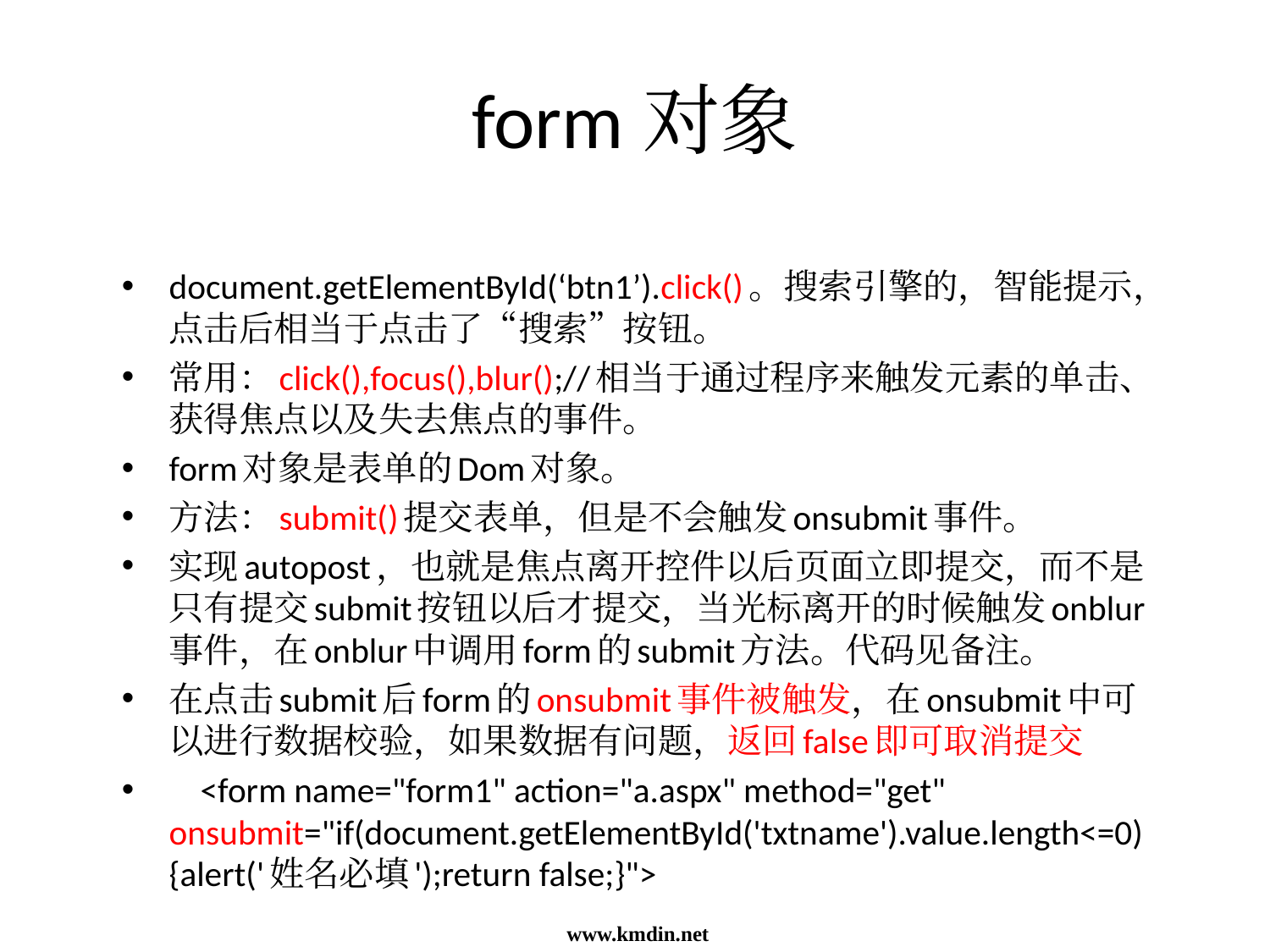

form对象
document.getElementById(‘btn1’).click()。搜索引擎的，智能提示，点击后相当于点击了“搜索”按钮。
常用：click(),focus(),blur();//相当于通过程序来触发元素的单击、获得焦点以及失去焦点的事件。
form对象是表单的Dom对象。
方法：submit()提交表单，但是不会触发onsubmit事件。
实现autopost，也就是焦点离开控件以后页面立即提交，而不是只有提交submit按钮以后才提交，当光标离开的时候触发onblur事件，在onblur中调用form的submit方法。代码见备注。
在点击submit后form的onsubmit事件被触发，在onsubmit中可以进行数据校验，如果数据有问题，返回false即可取消提交
    <form name="form1" action="a.aspx" method="get" onsubmit="if(document.getElementById('txtname').value.length<=0){alert('姓名必填');return false;}">